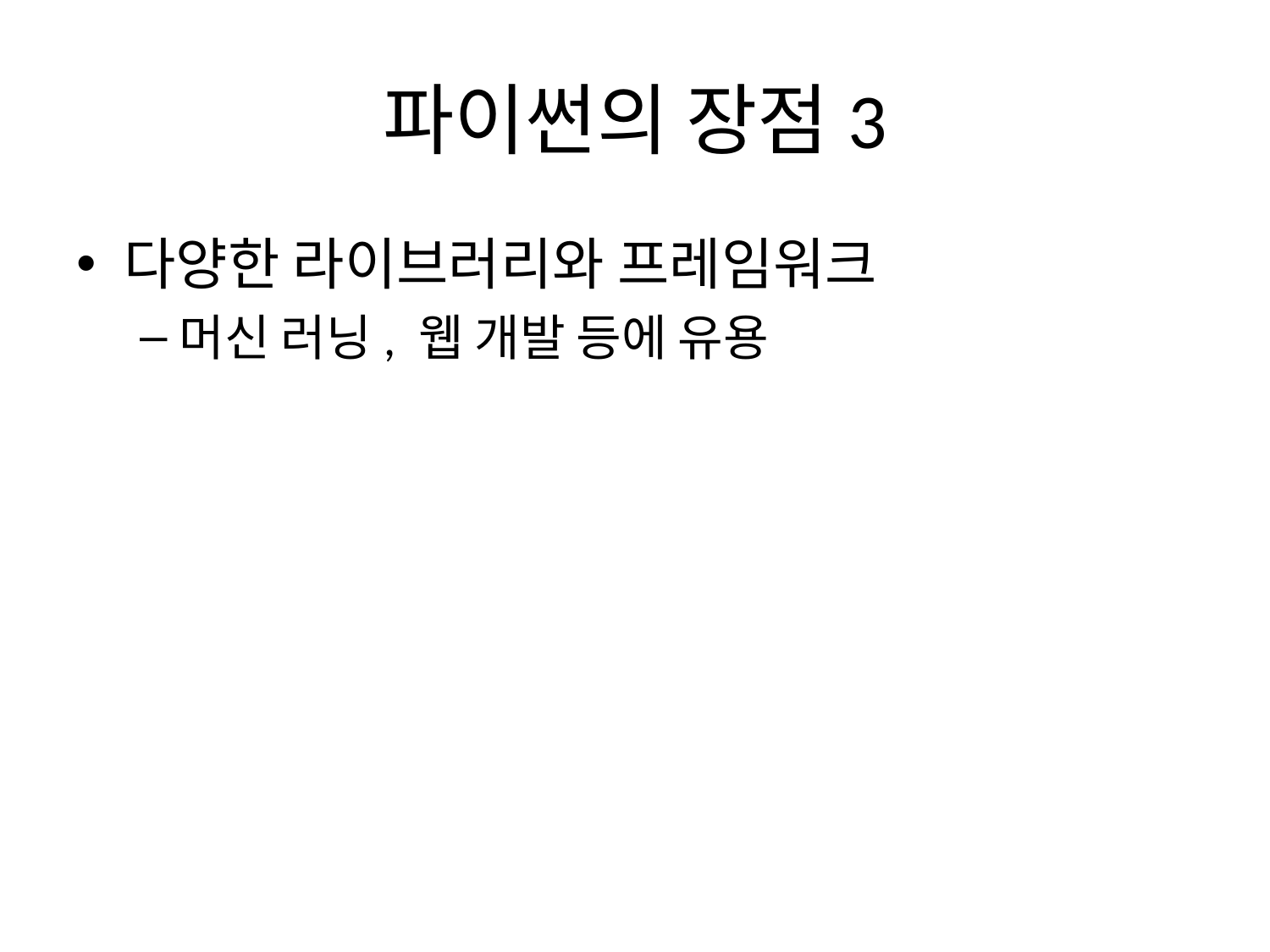

# 파이썬의 장점3
다양한 라이브러리와 프레임워크
머신 러닝, 웹 개발 등에 유용